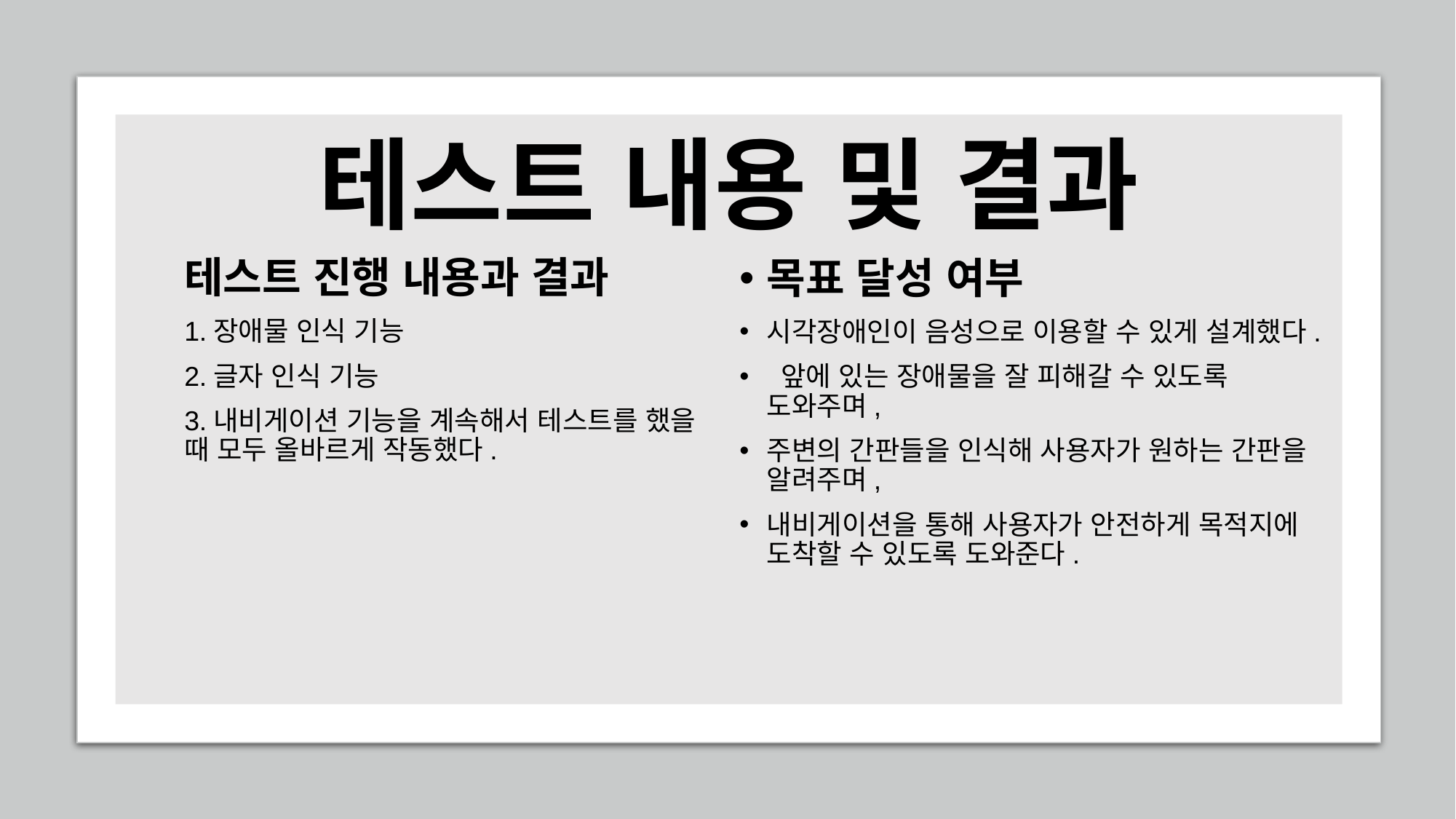

# 테스트 내용 및 결과
테스트 진행 내용과 결과
1.장애물 인식 기능
2.글자 인식 기능
3.내비게이션 기능을 계속해서 테스트를 했을 때 모두 올바르게 작동했다.

목표 달성 여부
시각장애인이 음성으로 이용할 수 있게 설계했다.
 앞에 있는 장애물을 잘 피해갈 수 있도록 도와주며,
주변의 간판들을 인식해 사용자가 원하는 간판을 알려주며,
내비게이션을 통해 사용자가 안전하게 목적지에 도착할 수 있도록 도와준다.